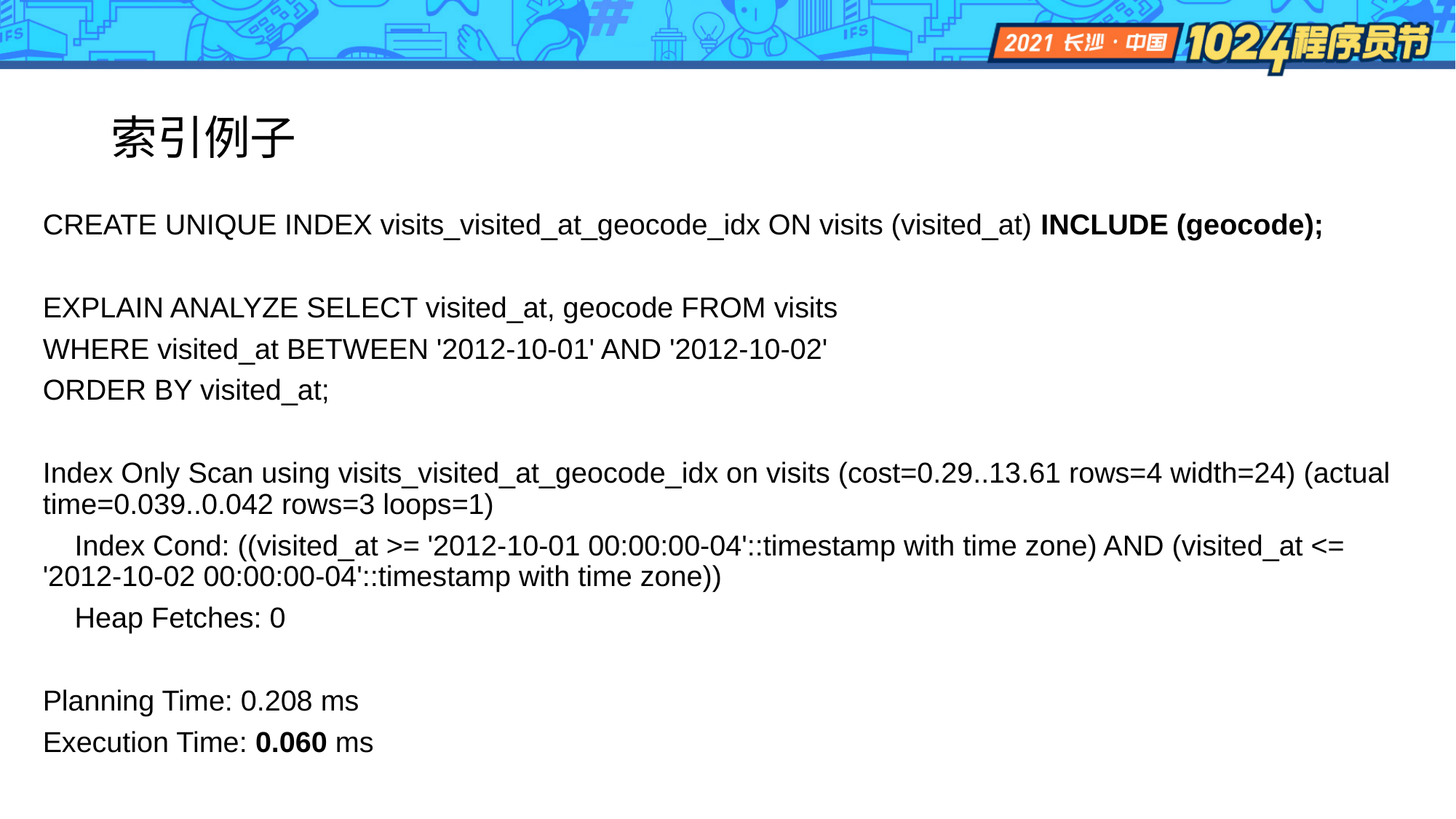

# 索引例子
CREATE UNIQUE INDEX visits_visited_at_geocode_idx ON visits (visited_at) INCLUDE (geocode);

EXPLAIN ANALYZE SELECT visited_at, geocode FROM visits
WHERE visited_at BETWEEN '2012-10-01' AND '2012-10-02'
ORDER BY visited_at;

Index Only Scan using visits_visited_at_geocode_idx on visits (cost=0.29..13.61 rows=4 width=24) (actual time=0.039..0.042 rows=3 loops=1)
    Index Cond: ((visited_at >= '2012-10-01 00:00:00-04'::timestamp with time zone) AND (visited_at <= '2012-10-02 00:00:00-04'::timestamp with time zone))
    Heap Fetches: 0

Planning Time: 0.208 ms
Execution Time: 0.060 ms